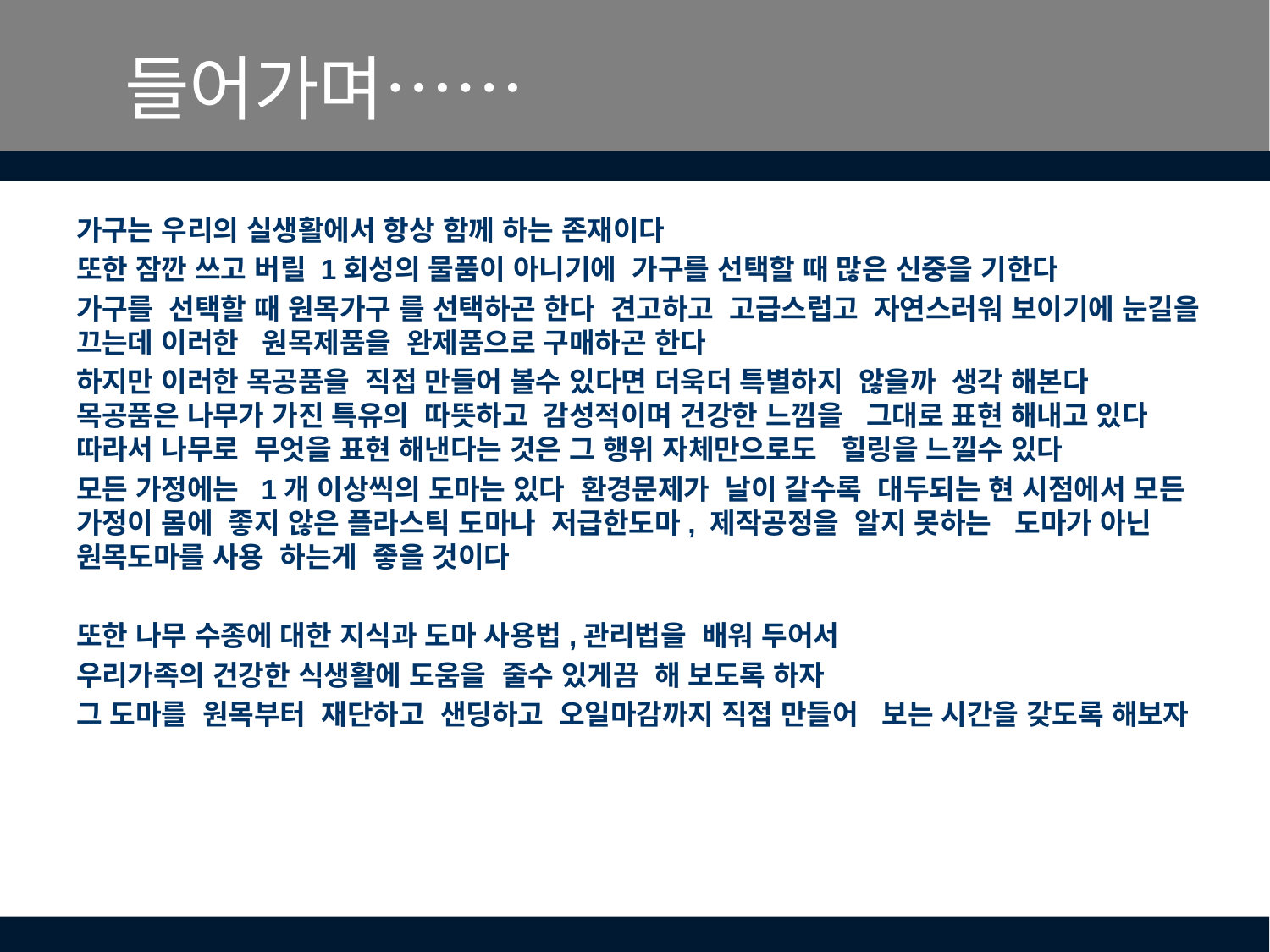

# 들어가며……
가구는 우리의 실생활에서 항상 함께 하는 존재이다
또한 잠깐 쓰고 버릴 1회성의 물품이 아니기에  가구를 선택할 때 많은 신중을 기한다
가구를  선택할 때 원목가구 를 선택하곤 한다  견고하고  고급스럽고  자연스러워 보이기에 눈길을 끄는데 이러한   원목제품을  완제품으로 구매하곤 한다
하지만 이러한 목공품을  직접 만들어 볼수 있다면 더욱더 특별하지  않을까  생각 해본다     목공품은 나무가 가진 특유의  따뜻하고  감성적이며 건강한 느낌을   그대로 표현 해내고 있다   따라서 나무로  무엇을 표현 해낸다는 것은 그 행위 자체만으로도   힐링을 느낄수 있다
모든 가정에는  1개 이상씩의 도마는 있다  환경문제가  날이 갈수록  대두되는 현 시점에서 모든 가정이 몸에  좋지 않은 플라스틱 도마나  저급한도마, 제작공정을  알지 못하는   도마가 아닌 원목도마를 사용  하는게  좋을 것이다

또한 나무 수종에 대한 지식과 도마 사용법,관리법을  배워 두어서
우리가족의 건강한 식생활에 도움을  줄수 있게끔  해 보도록 하자
그 도마를  원목부터  재단하고  샌딩하고  오일마감까지 직접 만들어   보는 시간을 갖도록 해보자